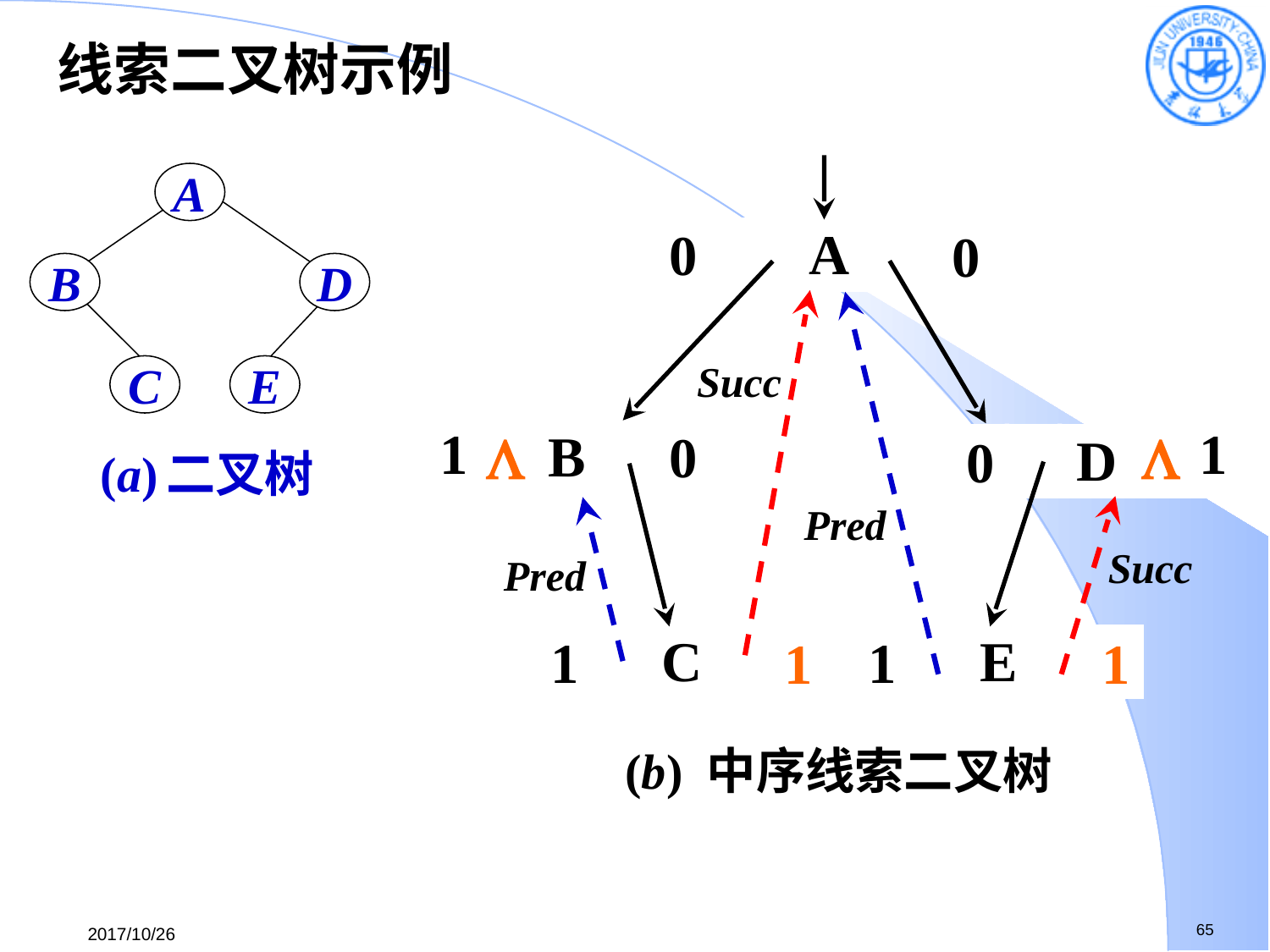

线索二叉树示例

0

A

0

0

D

1
0

B

1
Λ
Λ

1
1

C

1
1

E

(b) 中序线索二叉树
A

B
D

C
E
(a) 二叉树
Succ
Pred
Succ
Pred